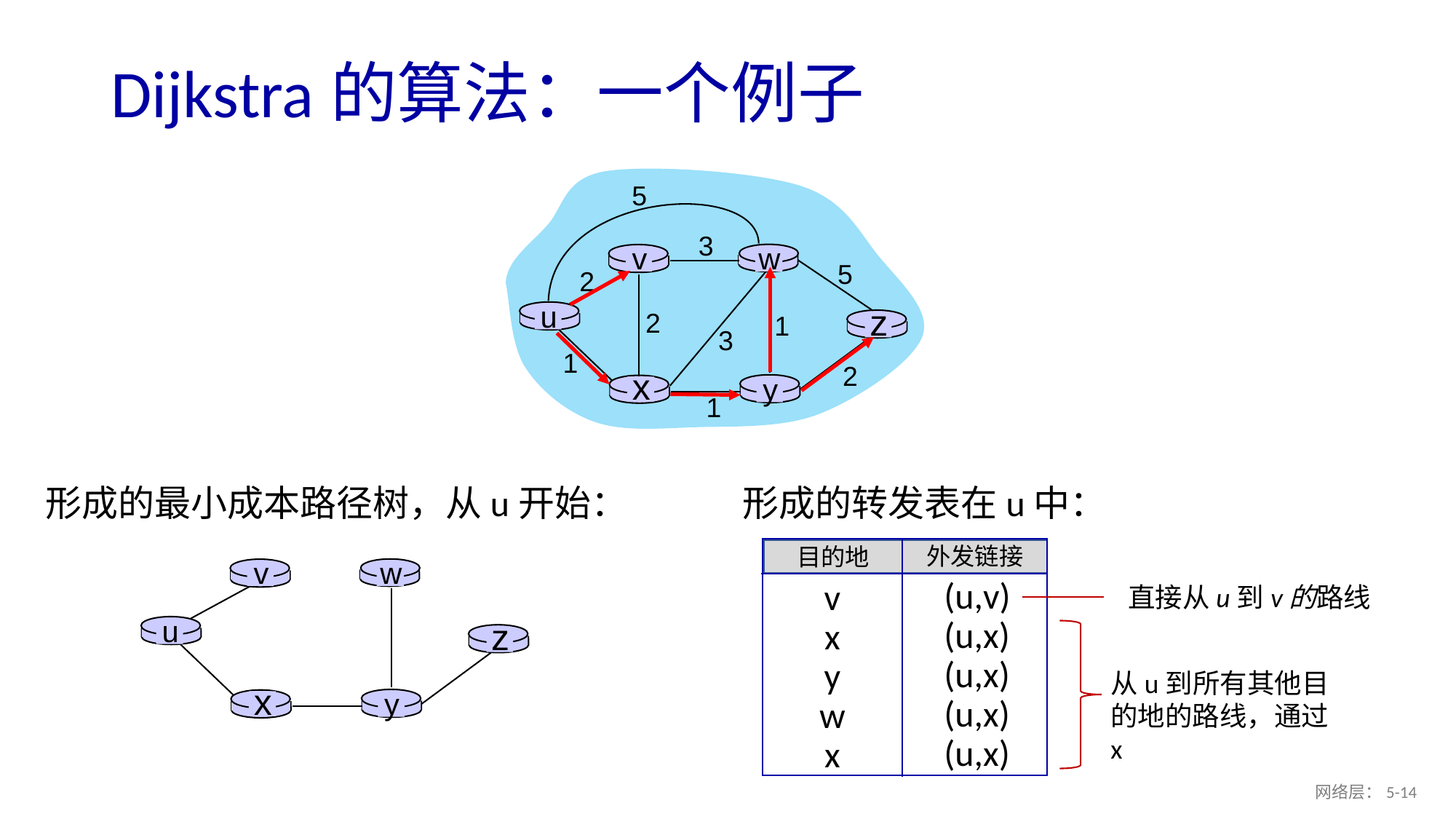

# Dijkstra的算法：一个例子

5

3
v

w

5

2

u

z

2

1

3

1
2
x

y

1

形成的转发表在u中：
外发链接
目的地

(u,v)
(u,x)
(u,x)
(u,x)
(u,x)
v
x
y
w
x
形成的最小成本路径树，从u开始：
v

w

u

z

x

y

直接从u到v的路线

从u到所有其他目的地的路线，通过x
网络层：5-14